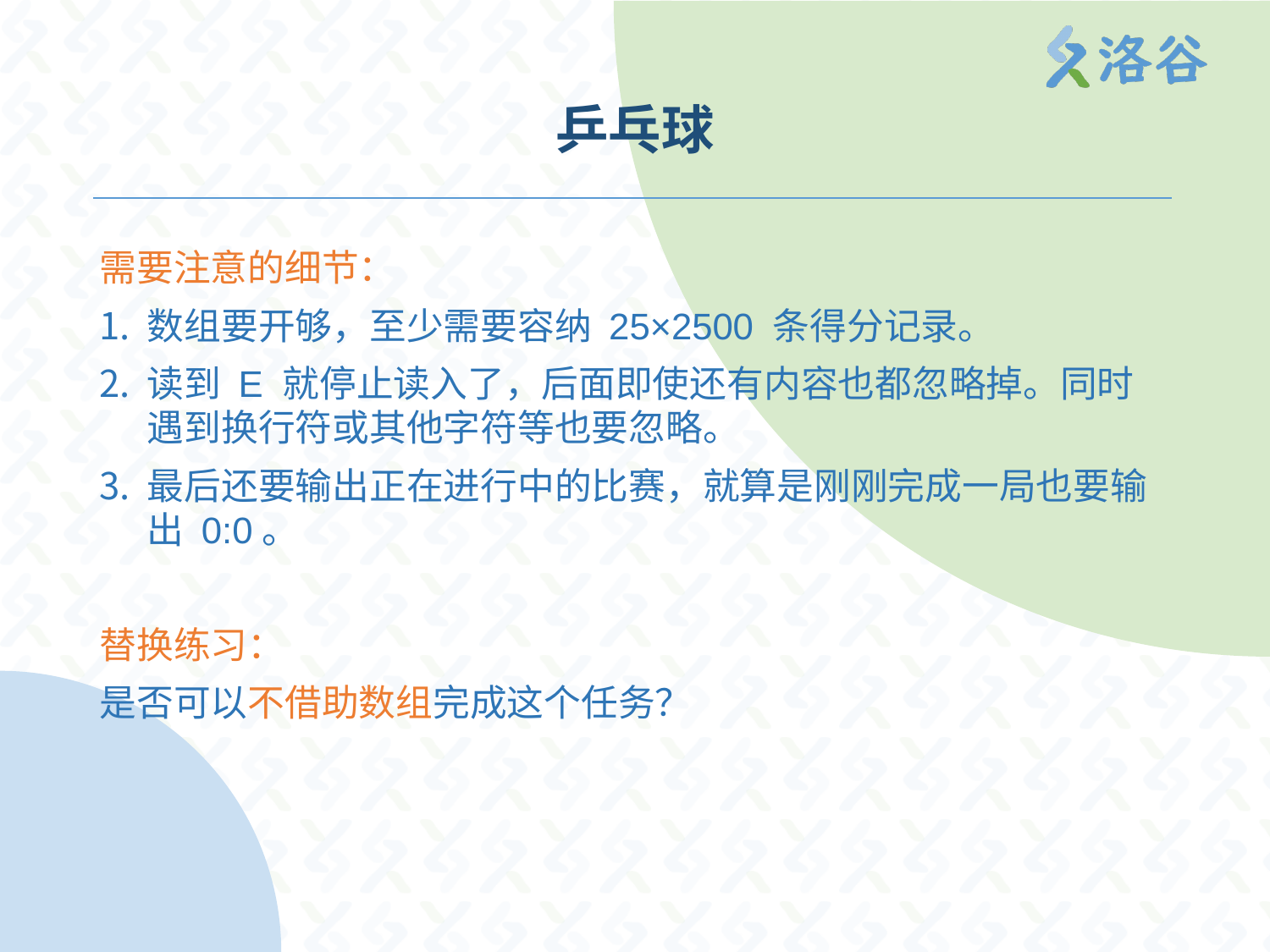

# 乒乓球
需要注意的细节：
数组要开够，至少需要容纳 25×2500 条得分记录。
读到 E 就停止读入了，后面即使还有内容也都忽略掉。同时遇到换行符或其他字符等也要忽略。
最后还要输出正在进行中的比赛，就算是刚刚完成一局也要输出 0:0。

替换练习：
是否可以不借助数组完成这个任务？